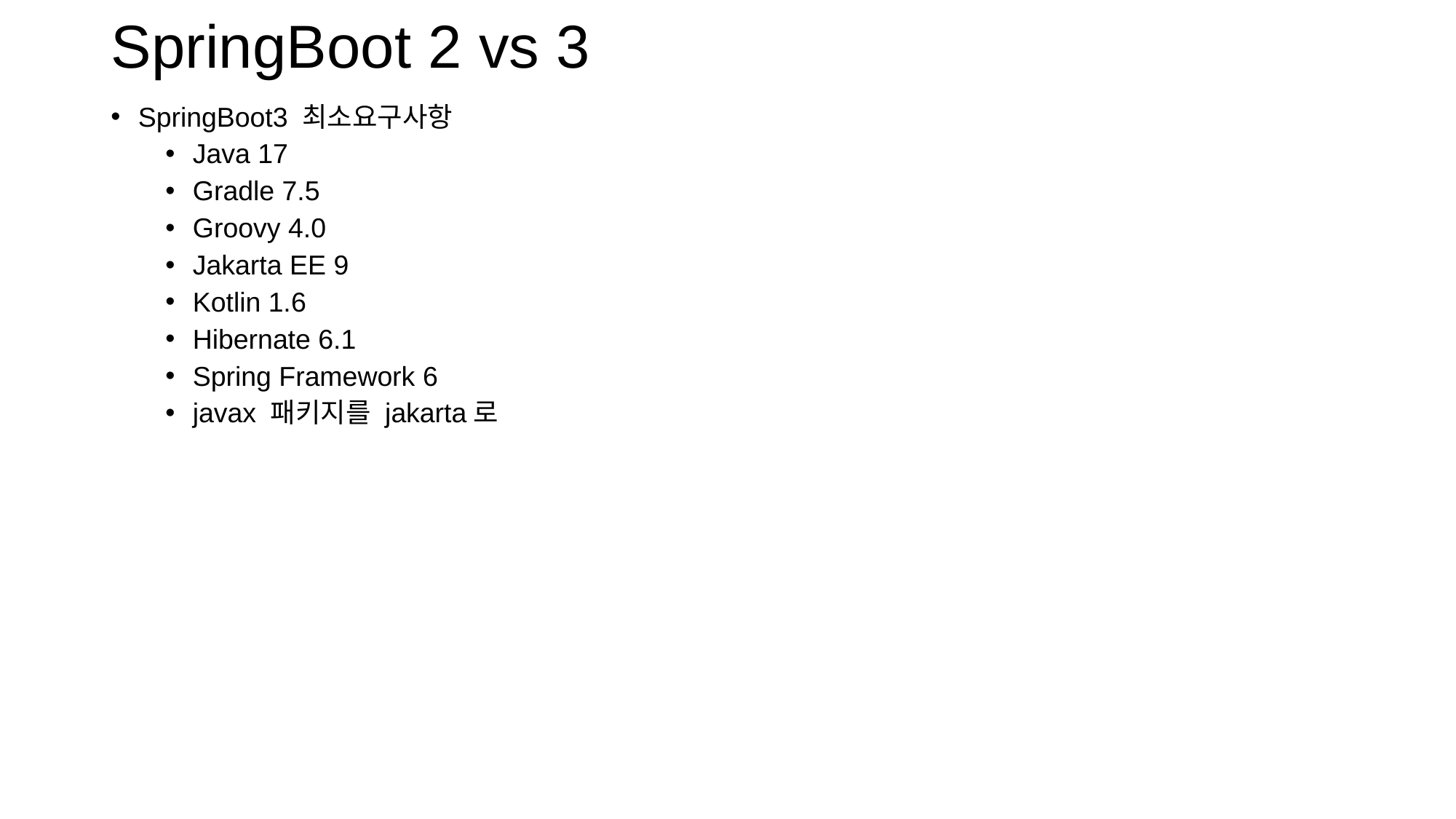

# SpringBoot 2 vs 3
SpringBoot3 최소요구사항
Java 17
Gradle 7.5
Groovy 4.0
Jakarta EE 9
Kotlin 1.6
Hibernate 6.1
Spring Framework 6
javax 패키지를 jakarta로